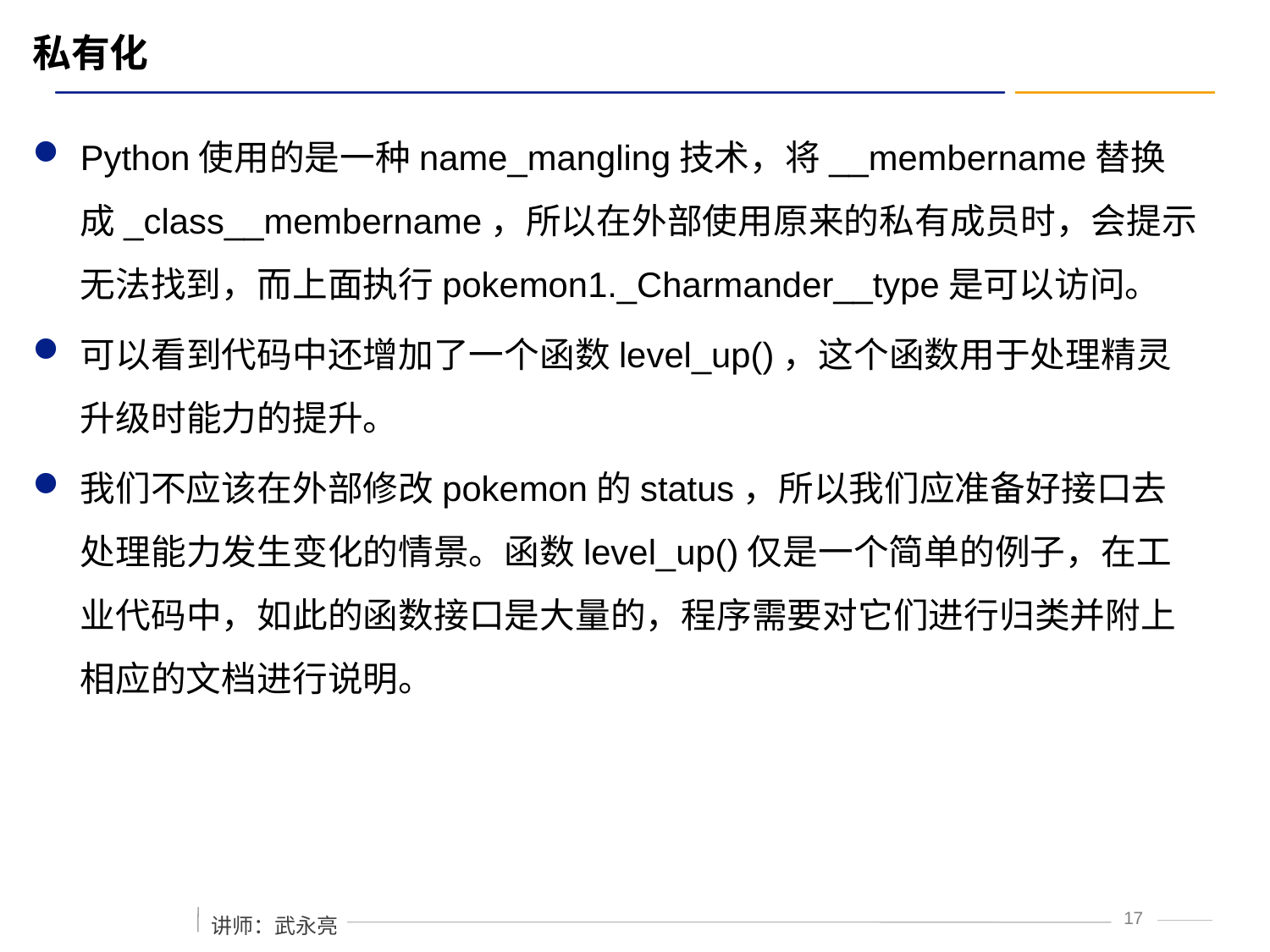

# 私有化
Python使用的是一种name_mangling技术，将__membername替换成_class__membername，所以在外部使用原来的私有成员时，会提示无法找到，而上面执行pokemon1._Charmander__type是可以访问。
可以看到代码中还增加了一个函数level_up()，这个函数用于处理精灵升级时能力的提升。
我们不应该在外部修改pokemon的status，所以我们应准备好接口去处理能力发生变化的情景。函数level_up()仅是一个简单的例子，在工业代码中，如此的函数接口是大量的，程序需要对它们进行归类并附上相应的文档进行说明。